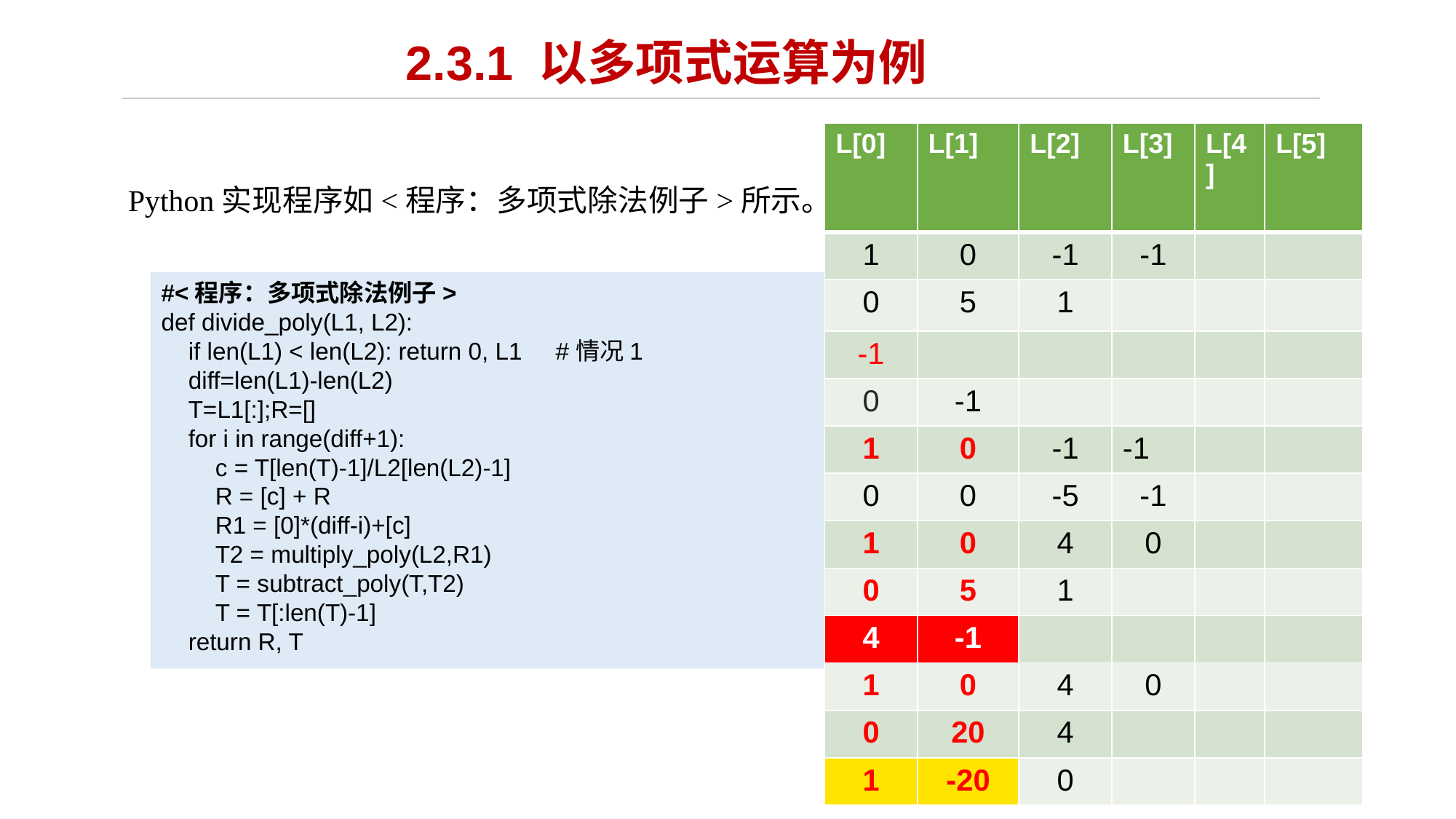

# 2.3.1 以多项式运算为例
| L[0] | L[1] | L[2] | L[3] | L[4] | L[5] |
| --- | --- | --- | --- | --- | --- |
| 1 | 0 | -1 | -1 |  |  |
| 0 | 5 | 1 |  |  |  |
| -1 |  |  |  |  |  |
| 0 | -1 |  |  |  |  |
| 1 | 0 | -1 | -1 |  |  |
| 0 | 0 | -5 | -1 |  |  |
| 1 | 0 | 4 | 0 |  |  |
| 0 | 5 | 1 |  |  |  |
| 4 | -1 |  |  |  |  |
| 1 | 0 | 4 | 0 |  |  |
| 0 | 20 | 4 |  |  |  |
| 1 | -20 | 0 |  |  |  |
Python实现程序如<程序：多项式除法例子>所示。
#<程序：多项式除法例子>
def divide_poly(L1, L2):
    if len(L1) < len(L2): return 0, L1     #情况1
    diff=len(L1)-len(L2)
    T=L1[:];R=[]
    for i in range(diff+1):
        c = T[len(T)-1]/L2[len(L2)-1]
        R = [c] + R
        R1 = [0]*(diff-i)+[c]
        T2 = multiply_poly(L2,R1)
        T = subtract_poly(T,T2)
        T = T[:len(T)-1]
    return R, T